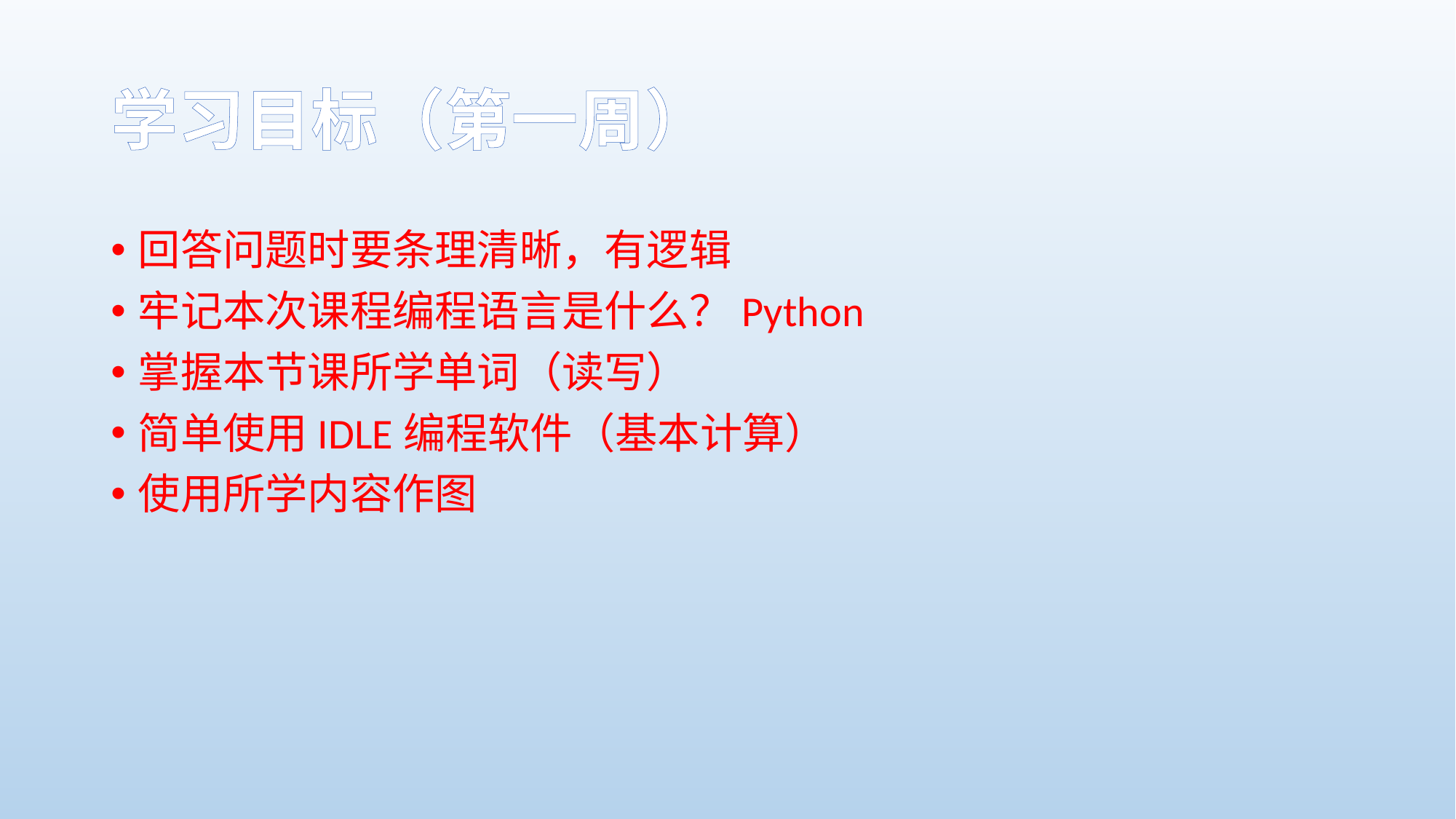

# 学习目标（第一周）
回答问题时要条理清晰，有逻辑
牢记本次课程编程语言是什么？Python
掌握本节课所学单词（读写）
简单使用IDLE编程软件（基本计算）
使用所学内容作图